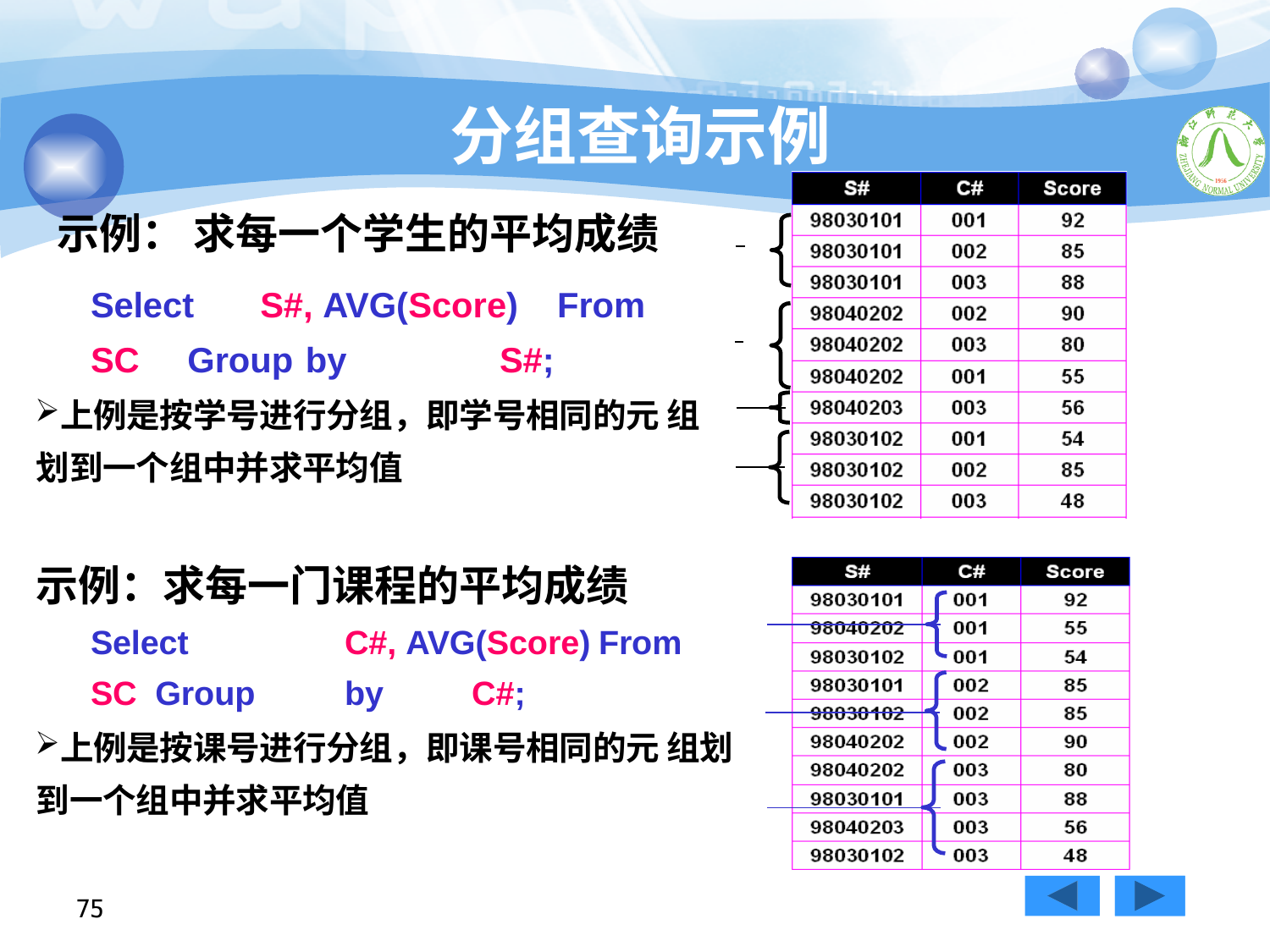

# 分组查询示例

示例： 求每一个学生的平均成绩

Select		S#, AVG(Score)    From  SC     Group 	by	S#;
上例是按学号进行分组，即学号相同的元 组划到一个组中并求平均值

示例：求每一门课程的平均成绩 Select		C#, AVG(Score)	From	SC  Group	by	C#;
上例是按课号进行分组，即课号相同的元 组划到一个组中并求平均值

75